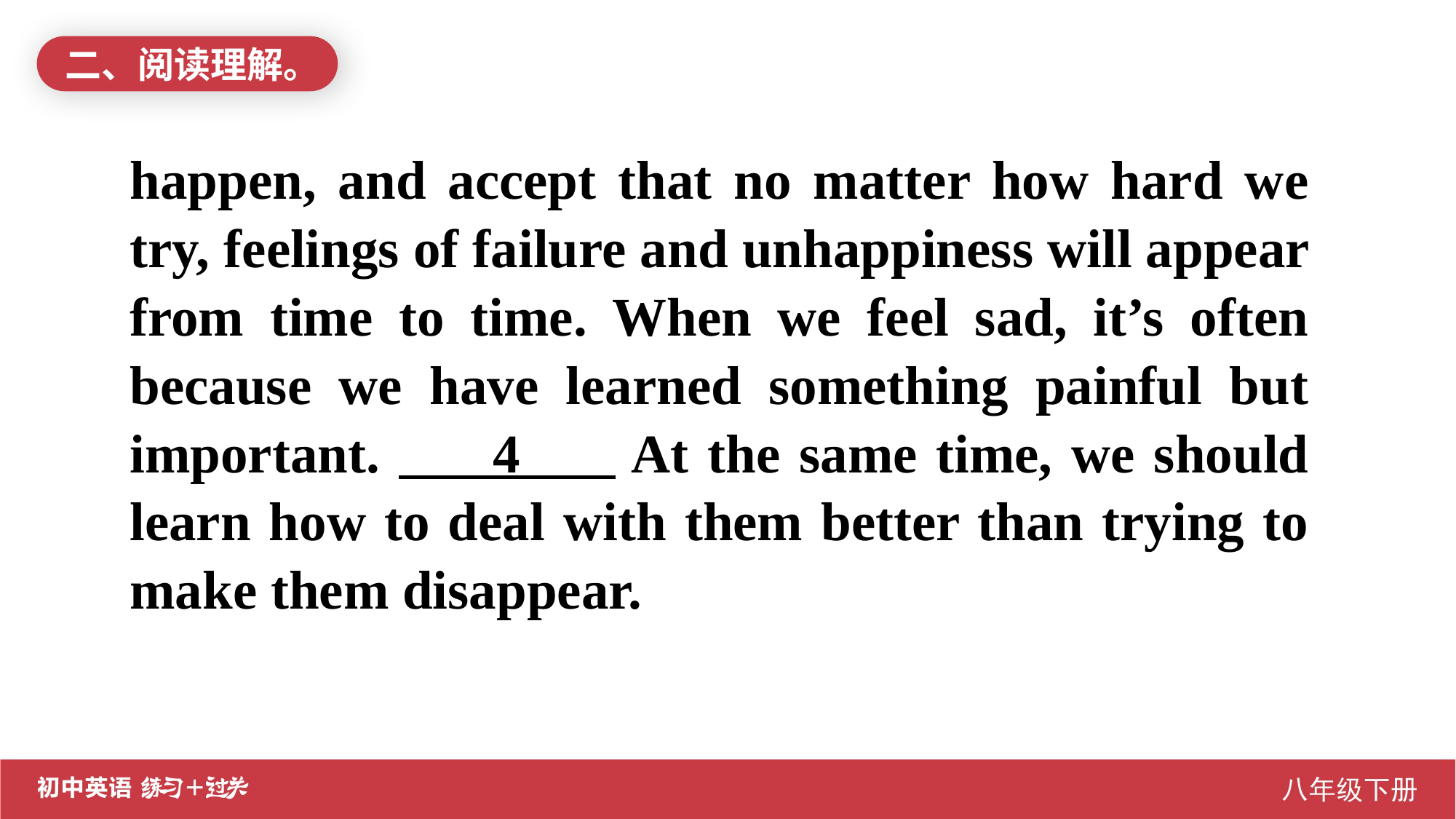

二、阅读理解。
happen, and accept that no matter how hard we try, feelings of failure and unhappiness will appear from time to time. When we feel sad, it’s often because we have learned something painful but important.      4      At the same time, we should learn how to deal with them better than trying to make them disappear.